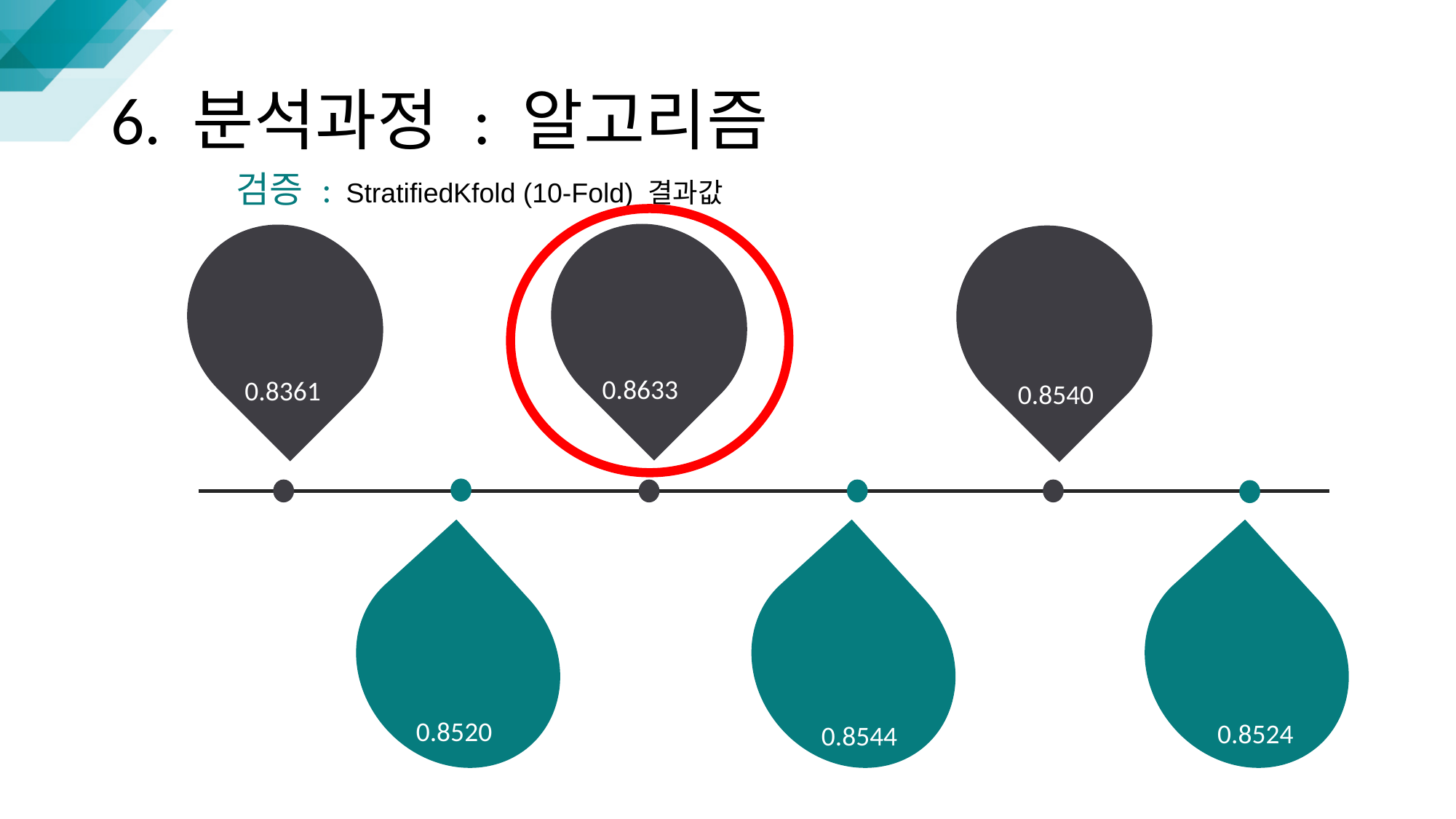

# 6. 분석과정 : 알고리즘
검증 :  StratifiedKfold (10-Fold) 결과값

월수입 :  median
부채 : 그대로
X day : 그대로
월수입 :  median
부채 : 그대로
X day : 2개 삭제
월수입 :  삭제
부채 : 그대로
X day : 그대로
2013
C

월수입 :  제거
부채 : 그대로
X day : 3개 합
월수입 :  제거
부채 : 5 초과 제거
X day : 그대로
월수입 :  제거
부채 : 5초과 제거
X day : 3개 합
0.8633
0.8361
0.8540
0.8520
0.8524
0.8544